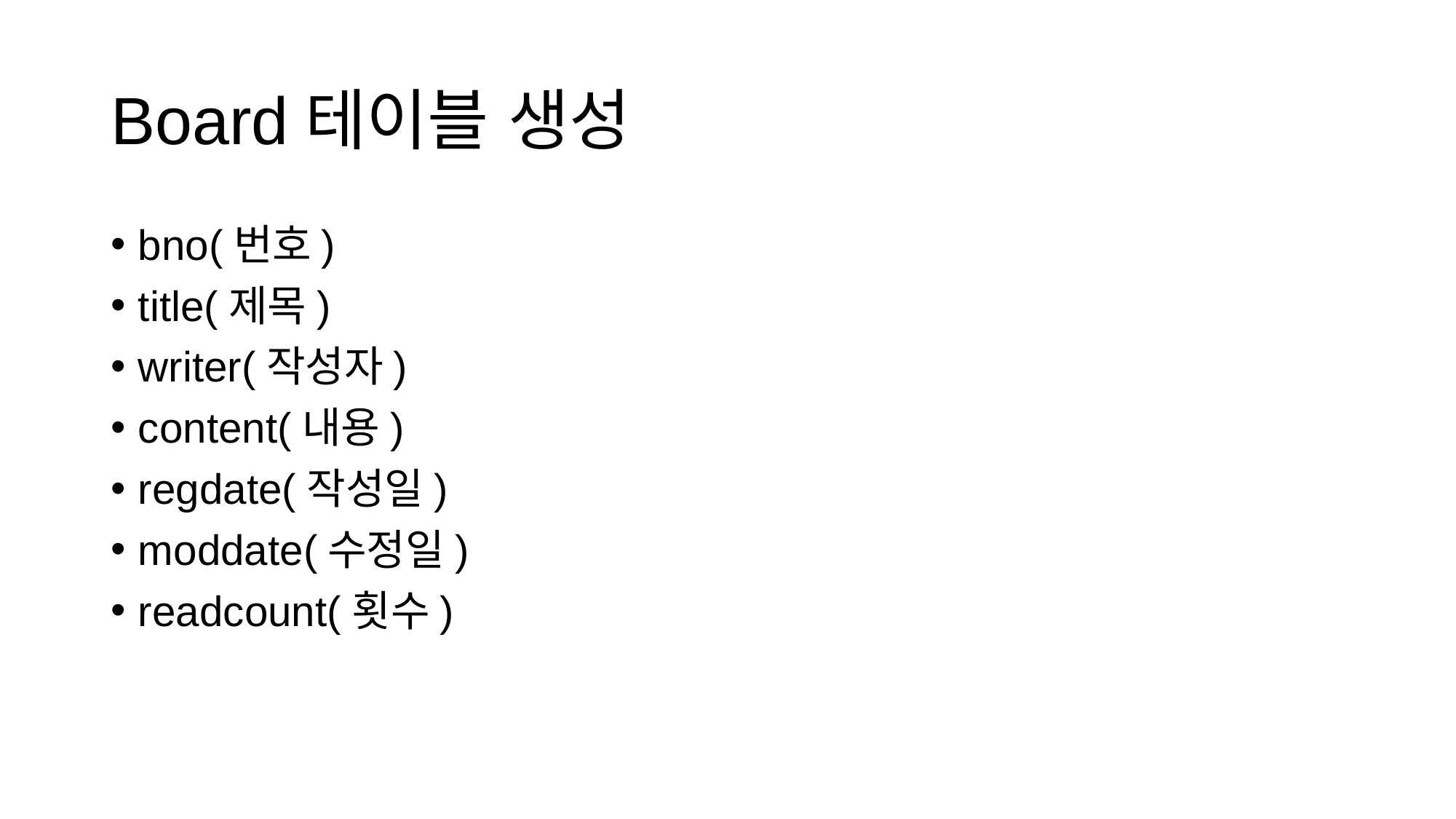

# Board테이블 생성
bno(번호)
title(제목)
writer(작성자)
content(내용)
regdate(작성일)
moddate(수정일)
readcount(횟수)